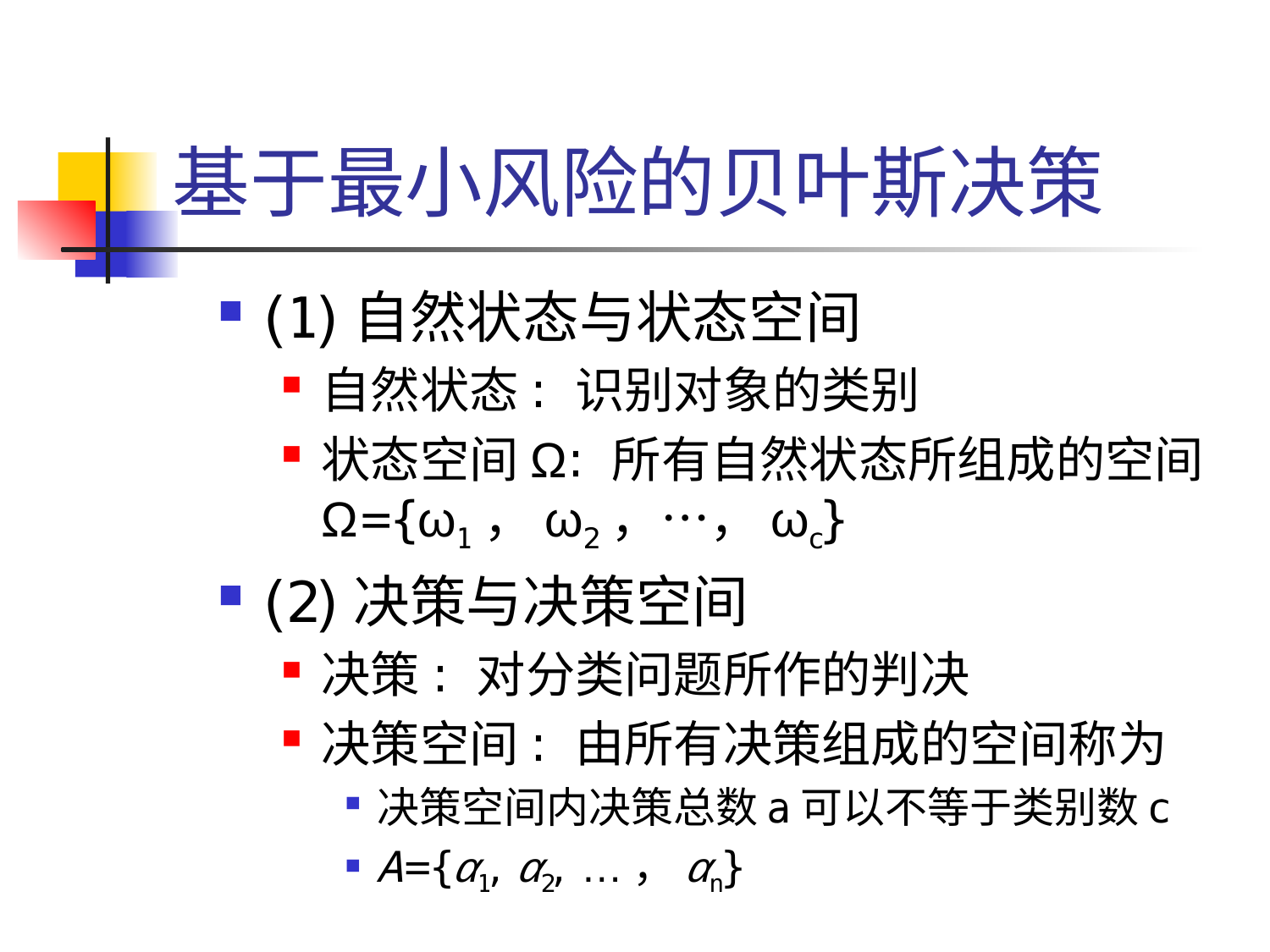

# 基于最小风险的贝叶斯决策
(1)自然状态与状态空间
自然状态: 识别对象的类别
状态空间Ω: 所有自然状态所组成的空间Ω={ω1，ω2，…，ωc}
(2)决策与决策空间
决策: 对分类问题所作的判决
决策空间: 由所有决策组成的空间称为
决策空间内决策总数a可以不等于类别数c
A={α1, α2, …，αn}